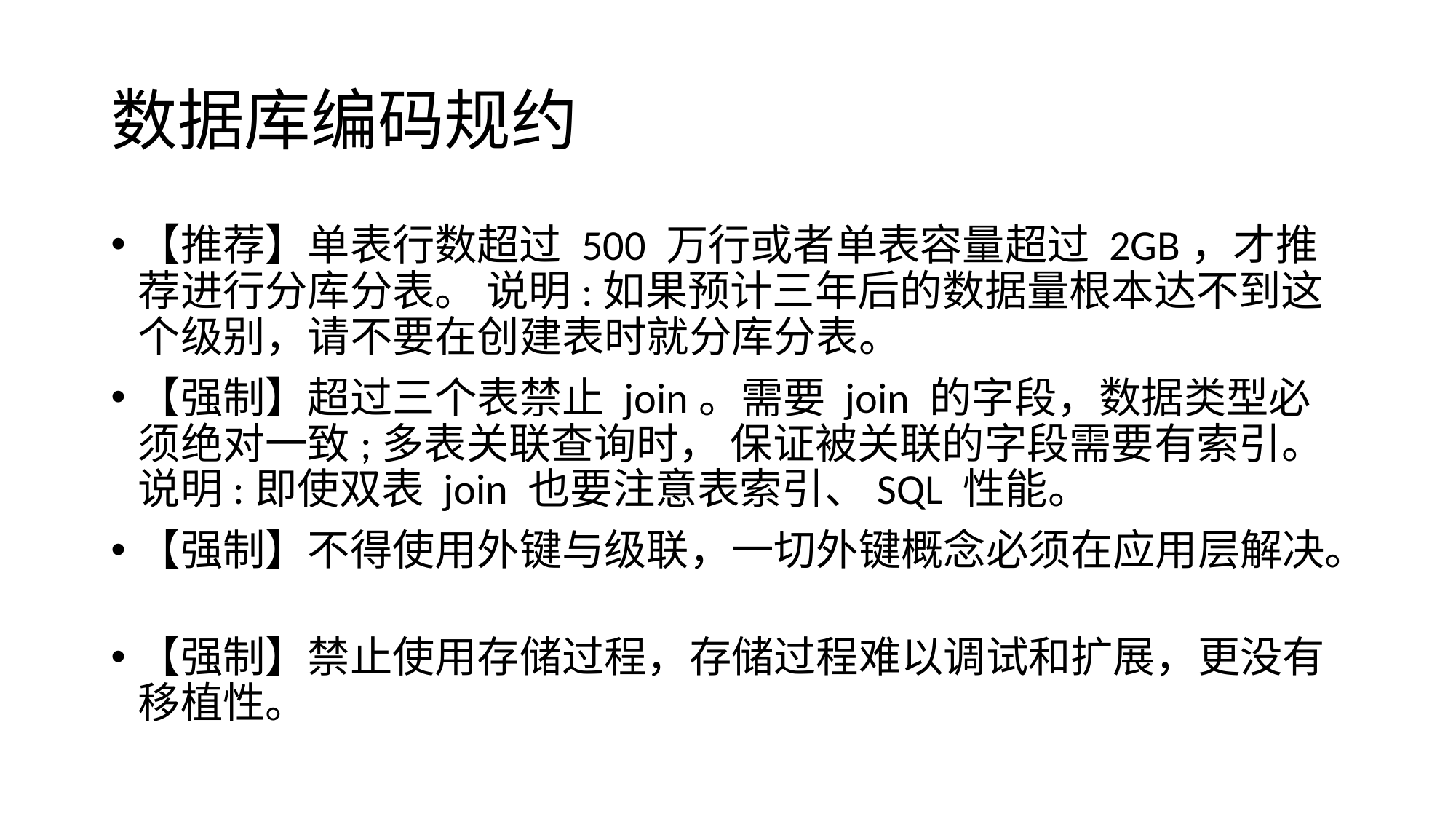

# 数据库编码规约
【推荐】单表行数超过 500 万行或者单表容量超过 2GB，才推荐进行分库分表。 说明:如果预计三年后的数据量根本达不到这个级别，请不要在创建表时就分库分表。
【强制】超过三个表禁止 join。需要 join 的字段，数据类型必须绝对一致;多表关联查询时， 保证被关联的字段需要有索引。
说明:即使双表 join 也要注意表索引、SQL 性能。
【强制】不得使用外键与级联，一切外键概念必须在应用层解决。
【强制】禁止使用存储过程，存储过程难以调试和扩展，更没有移植性。